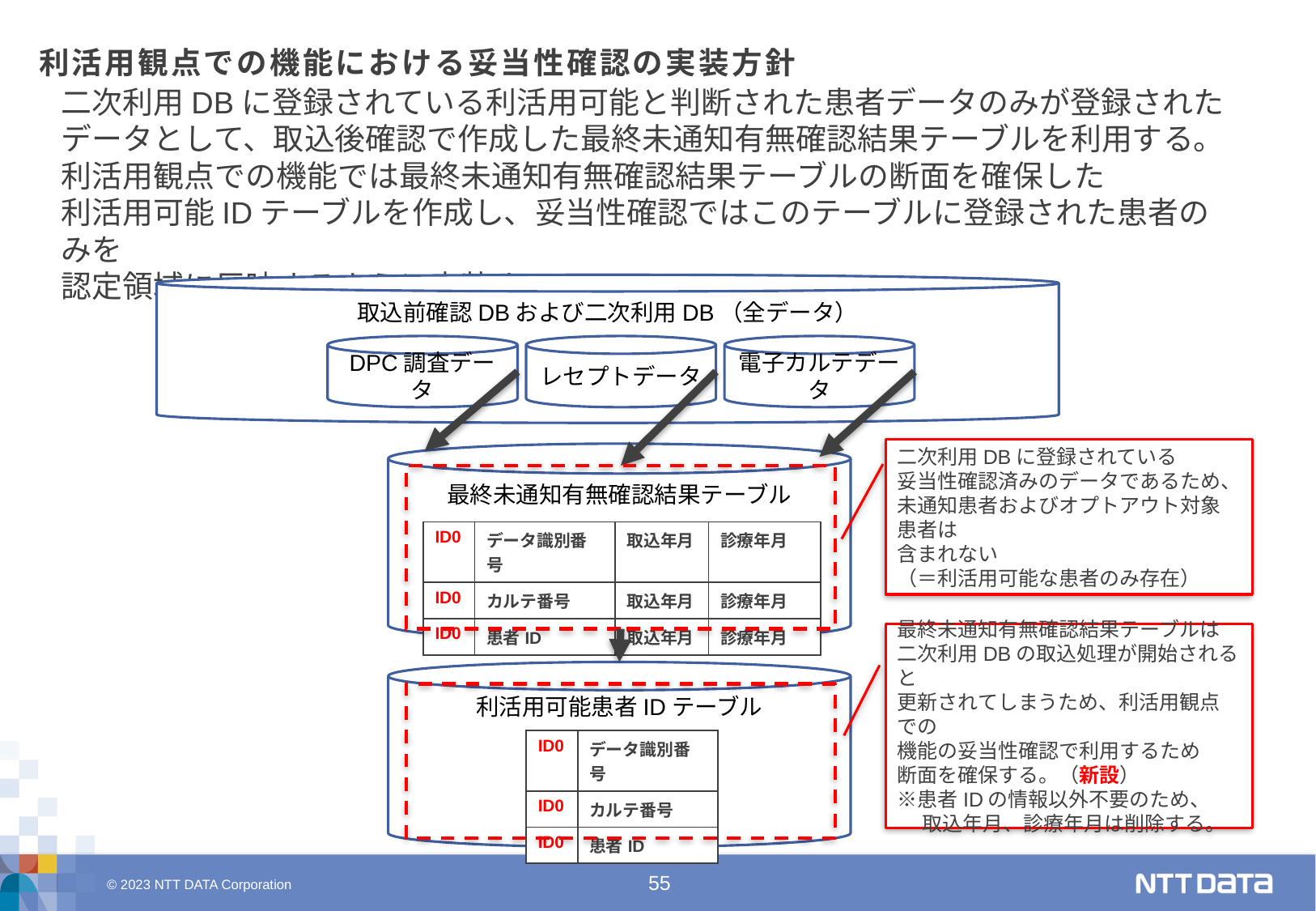

# 利活用観点での機能における妥当性確認の実装方針
二次利用DBに登録されている利活用可能と判断された患者データのみが登録されたデータとして、取込後確認で作成した最終未通知有無確認結果テーブルを利用する。
利活用観点での機能では最終未通知有無確認結果テーブルの断面を確保した
利活用可能IDテーブルを作成し、妥当性確認ではこのテーブルに登録された患者のみを
認定領域に反映するように実装する。
取込前確認DBおよび二次利用DB（全データ）

DPC調査データ
レセプトデータ
電子カルテデータ
二次利用DBに登録されている
妥当性確認済みのデータであるため、
未通知患者およびオプトアウト対象患者は
含まれない
（＝利活用可能な患者のみ存在）
最終未通知有無確認結果テーブル

| ID0 | データ識別番号 | 取込年月 | 診療年月 |
| --- | --- | --- | --- |
| ID0 | カルテ番号 | 取込年月 | 診療年月 |
| ID0 | 患者ID | 取込年月 | 診療年月 |
最終未通知有無確認結果テーブルは
二次利用DBの取込処理が開始されると
更新されてしまうため、利活用観点での
機能の妥当性確認で利用するため
断面を確保する。（新設）
※患者IDの情報以外不要のため、
　 取込年月、診療年月は削除する。
利活用可能患者IDテーブル

| ID0 | データ識別番号 |
| --- | --- |
| ID0 | カルテ番号 |
| ID0 | 患者ID |